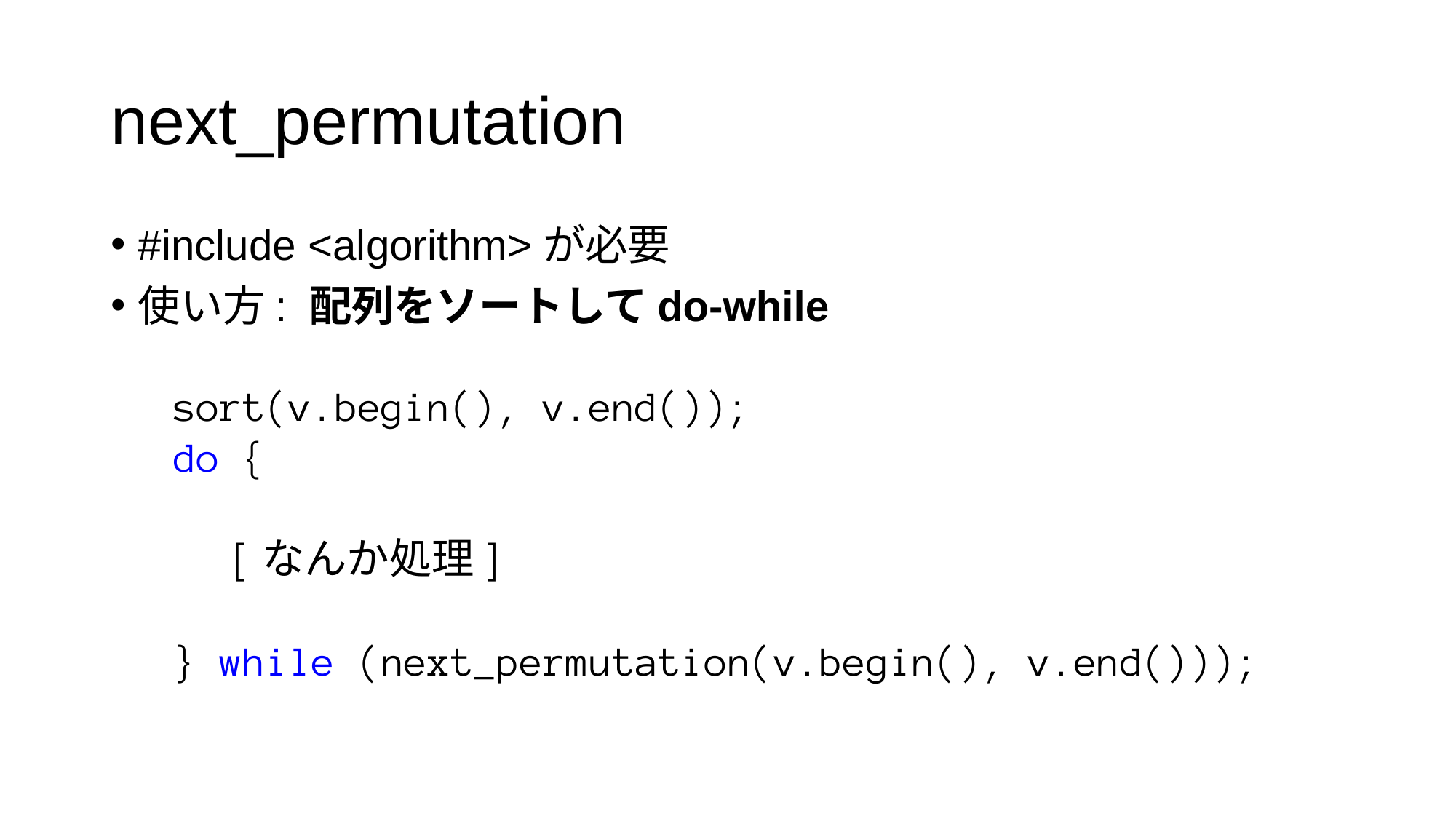

# next_permutation
#include <algorithm>が必要
使い方: 配列をソートしてdo-while
sort(v.begin(), v.end());
do {

[なんか処理]

} while (next_permutation(v.begin(), v.end()));